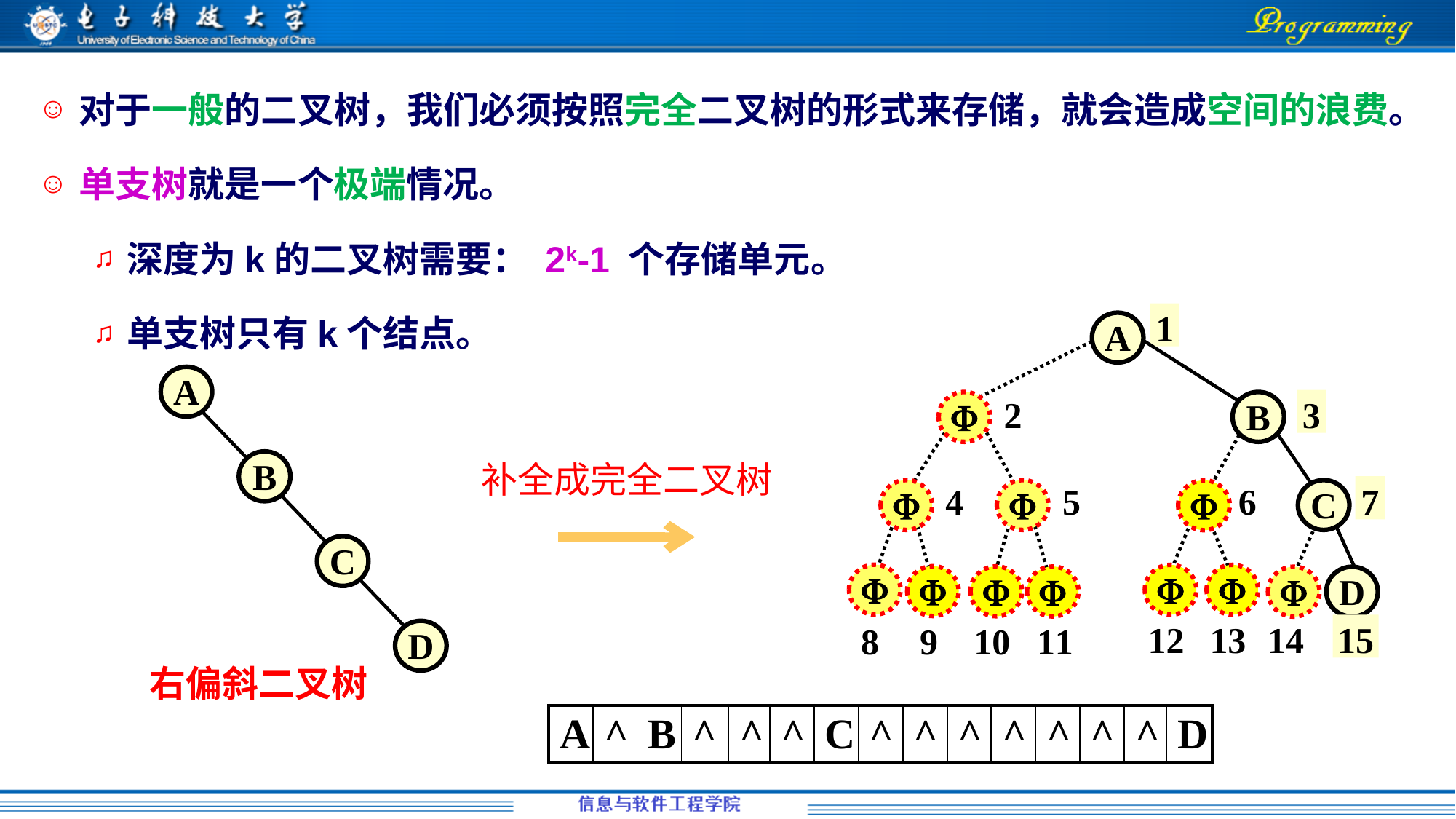

对于一般的二叉树，我们必须按照完全二叉树的形式来存储，就会造成空间的浪费。
单支树就是一个极端情况。
深度为k的二叉树需要： 2k-1 个存储单元。
单支树只有k个结点。

1
A

3
B

7
C

D
15

2
Φ

4
5
6
Φ
Φ
Φ

Φ
Φ
Φ
Φ
Φ
Φ
Φ
12
14
13
8
9
10
11
A

B

C

D
右偏斜二叉树
补全成完全二叉树
| A | ^ | B | ^ | ^ | ^ | C | ^ | ^ | ^ | ^ | ^ | ^ | ^ | D |
| --- | --- | --- | --- | --- | --- | --- | --- | --- | --- | --- | --- | --- | --- | --- |